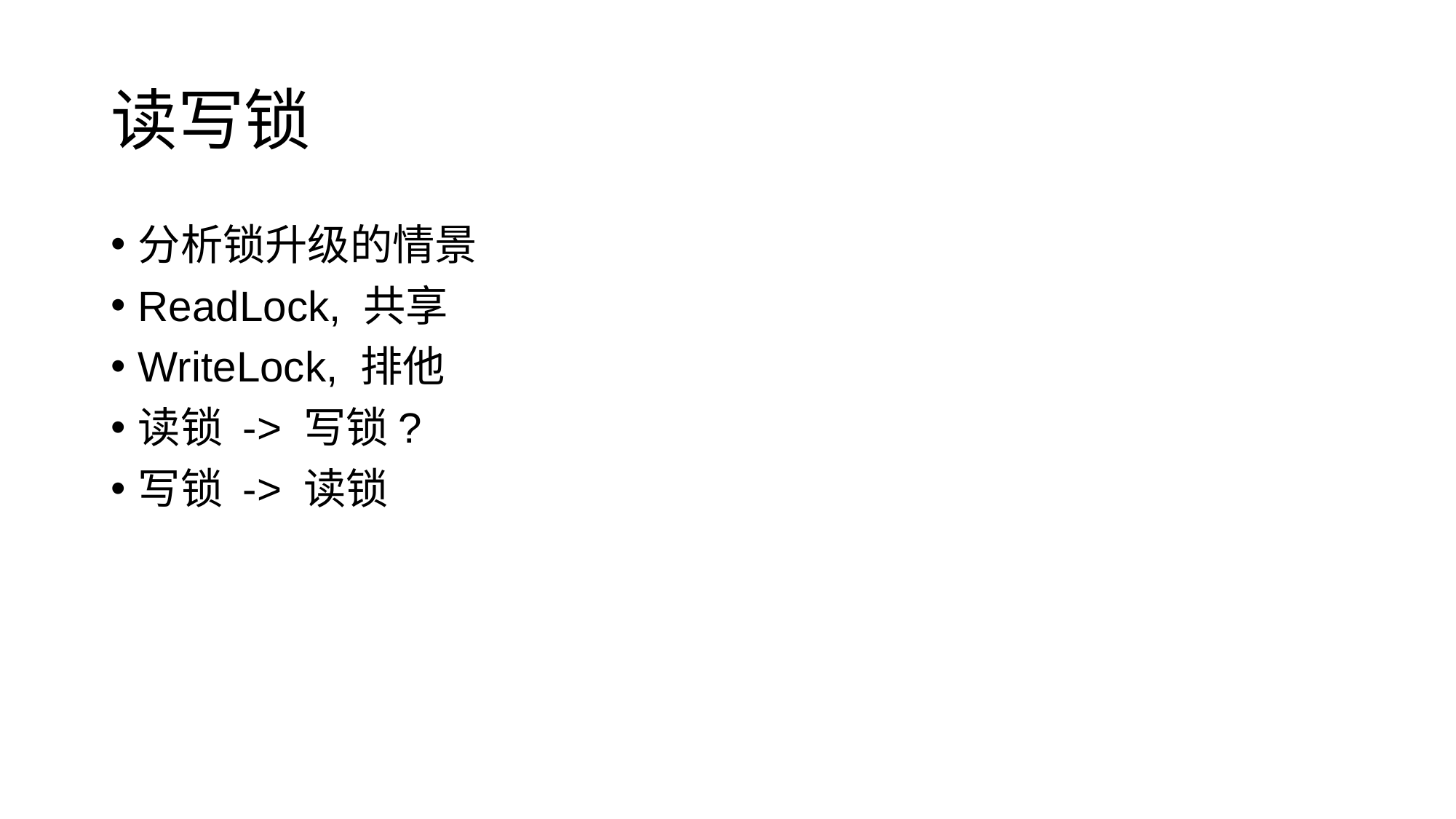

# 读写锁
分析锁升级的情景
ReadLock, 共享
WriteLock, 排他
读锁 -> 写锁?
写锁 -> 读锁